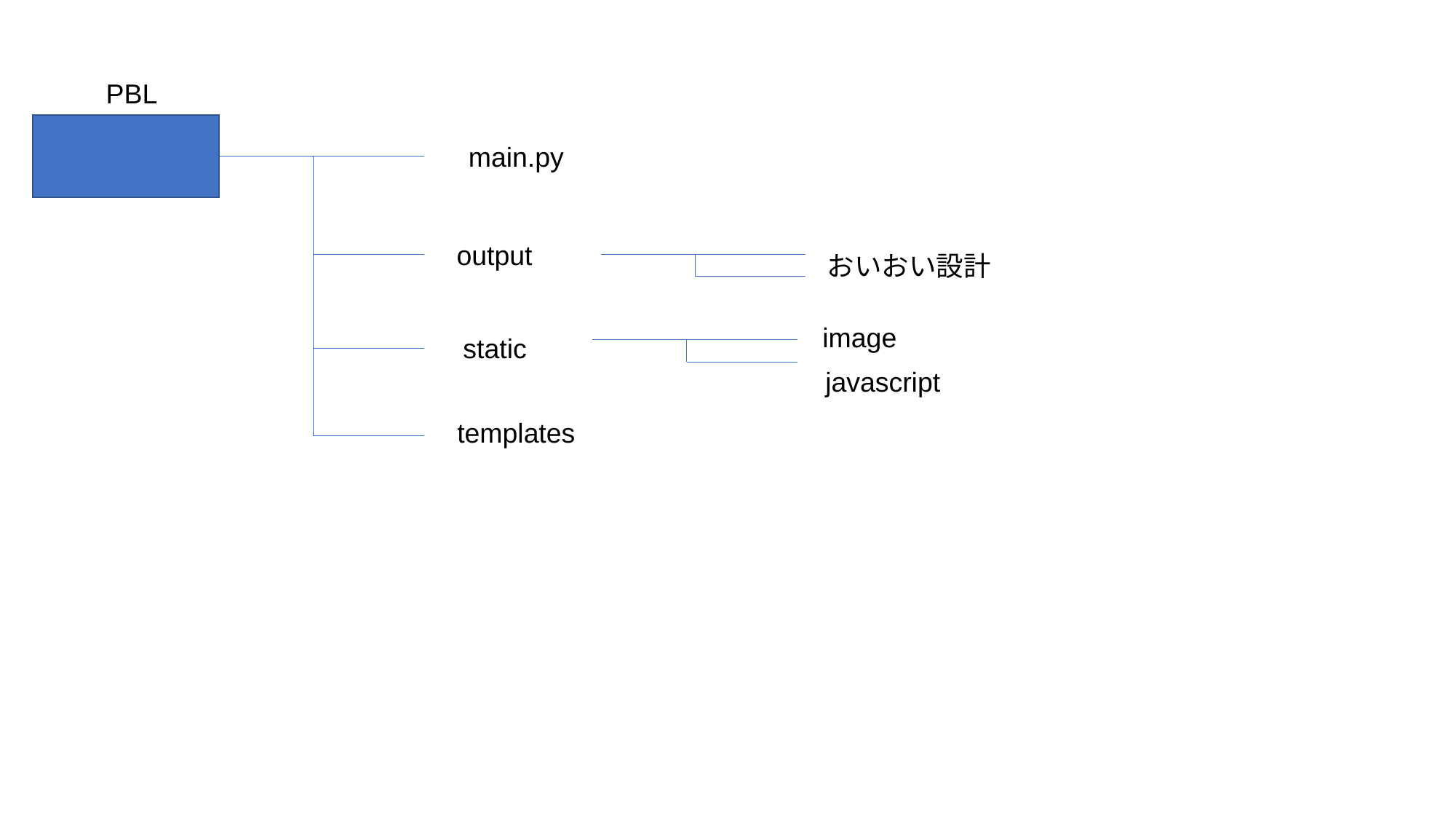

PBL

main.py
output
おいおい設計
image
static
javascript
templates